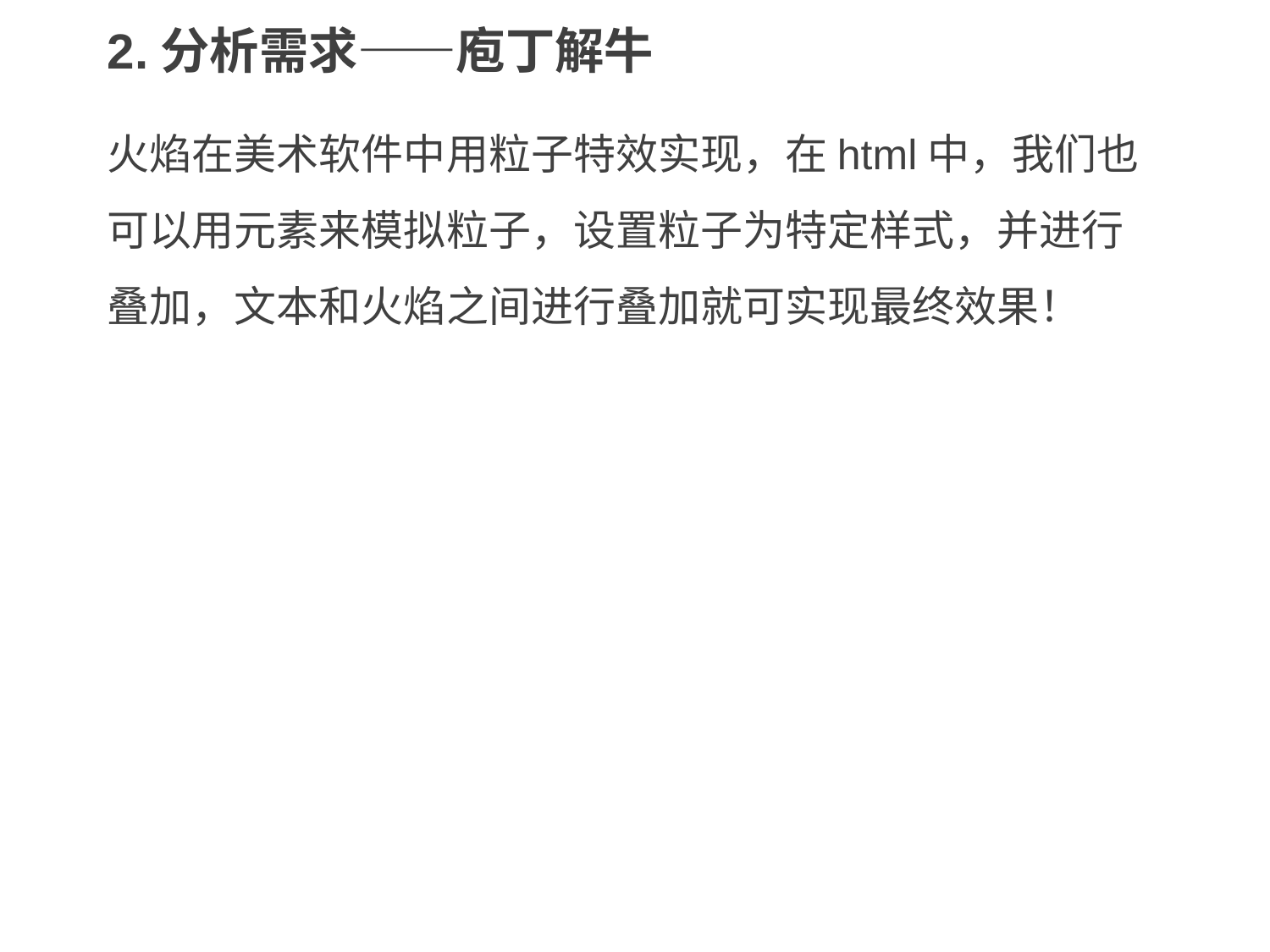

2.分析需求——庖丁解牛
火焰在美术软件中用粒子特效实现，在html中，我们也可以用元素来模拟粒子，设置粒子为特定样式，并进行叠加，文本和火焰之间进行叠加就可实现最终效果！